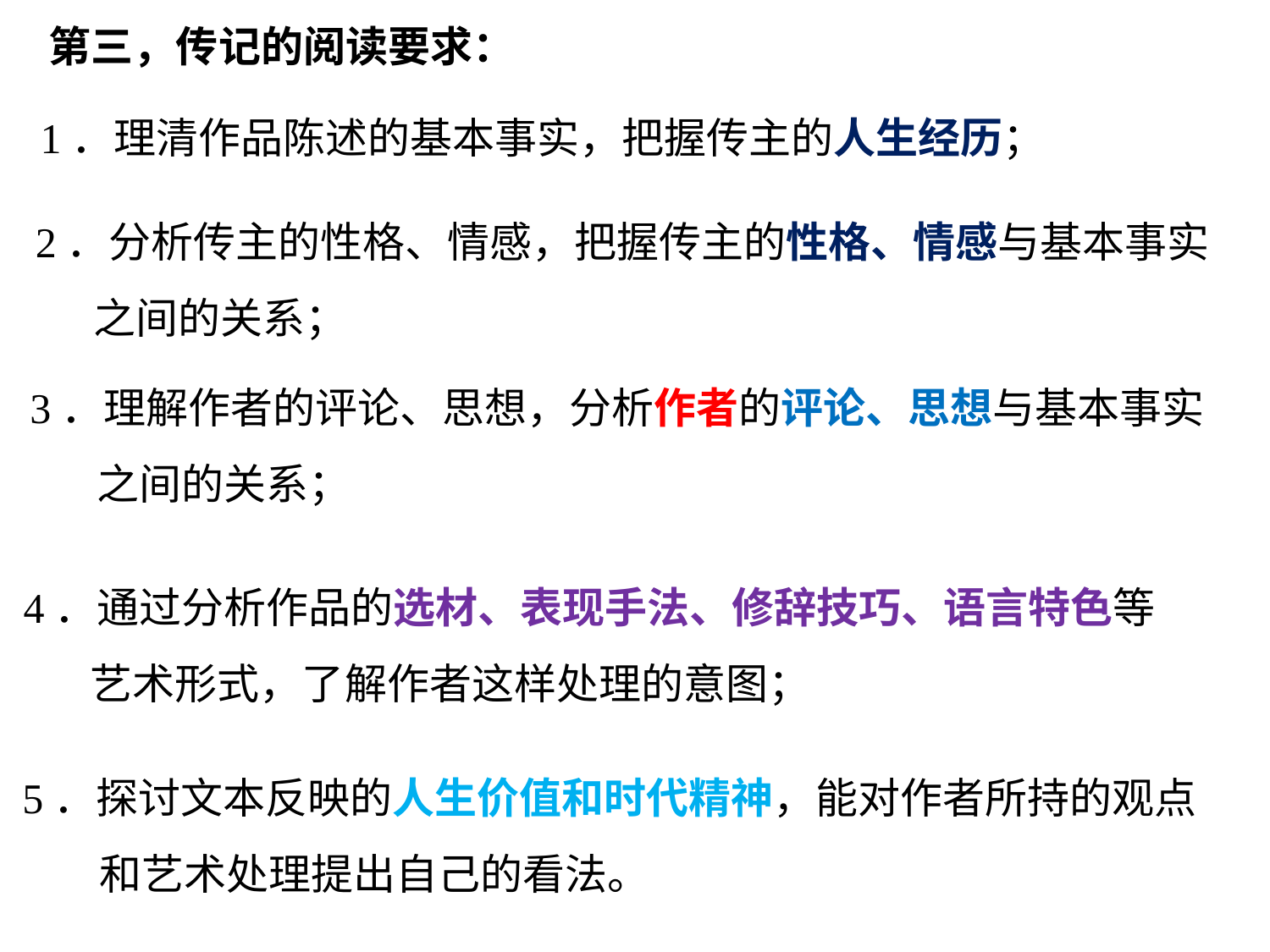

第三，传记的阅读要求：
1．理清作品陈述的基本事实，把握传主的人生经历；

2．分析传主的性格、情感，把握传主的性格、情感与基本事实
     之间的关系；
3．理解作者的评论、思想，分析作者的评论、思想与基本事实
      之间的关系；

4．通过分析作品的选材、表现手法、修辞技巧、语言特色等
      艺术形式，了解作者这样处理的意图；

5．探讨文本反映的人生价值和时代精神，能对作者所持的观点
       和艺术处理提出自己的看法。